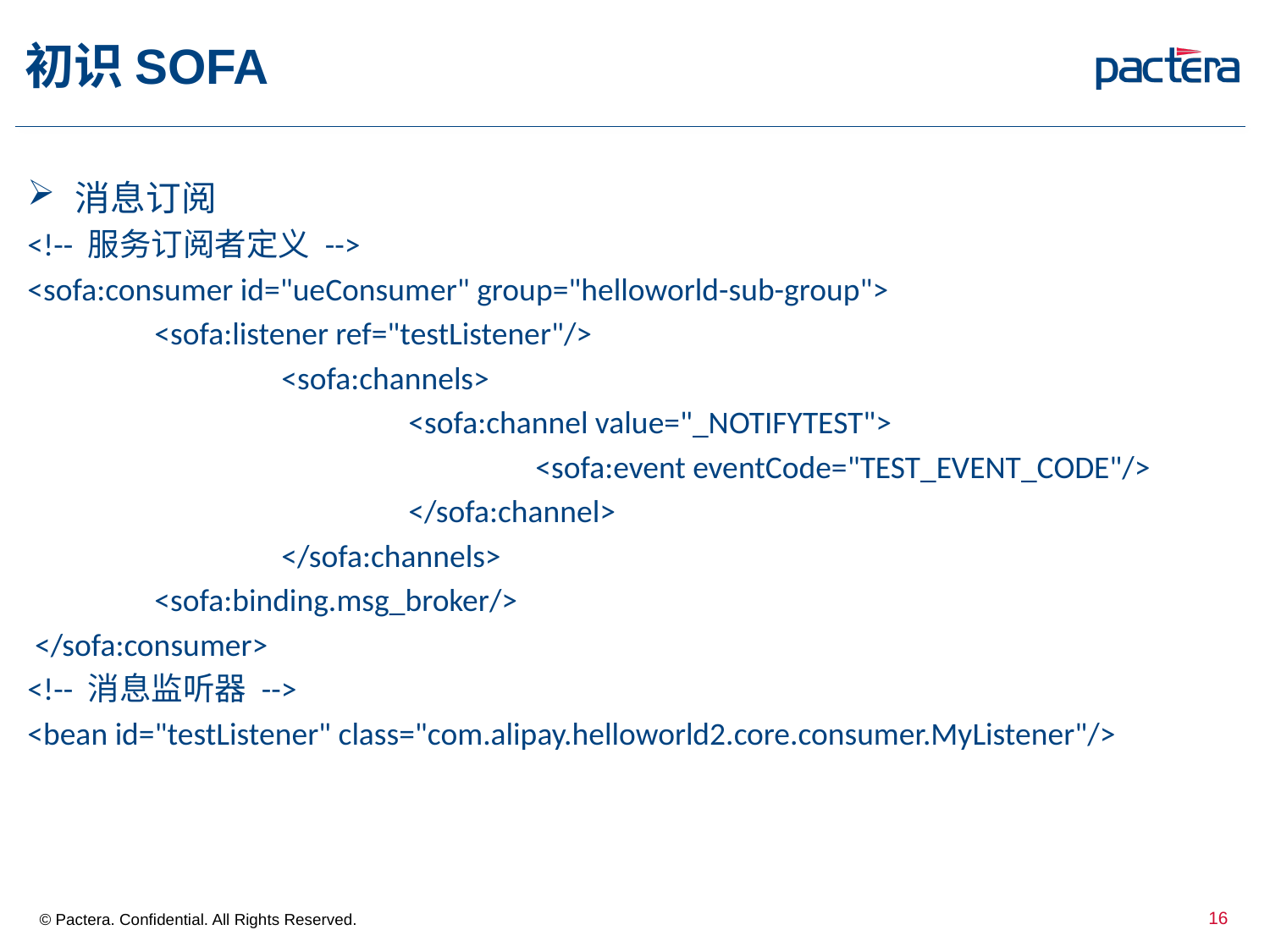

# 初识SOFA
消息订阅
<!-- 服务订阅者定义 -->
<sofa:consumer id="ueConsumer" group="helloworld-sub-group">
	<sofa:listener ref="testListener"/>
		<sofa:channels>
			<sofa:channel value="_NOTIFYTEST">
				<sofa:event eventCode="TEST_EVENT_CODE"/>
			</sofa:channel>
		</sofa:channels>
	<sofa:binding.msg_broker/>
 </sofa:consumer>
<!-- 消息监听器 -->
<bean id="testListener" class="com.alipay.helloworld2.core.consumer.MyListener"/>

16
© Pactera. Confidential. All Rights Reserved.